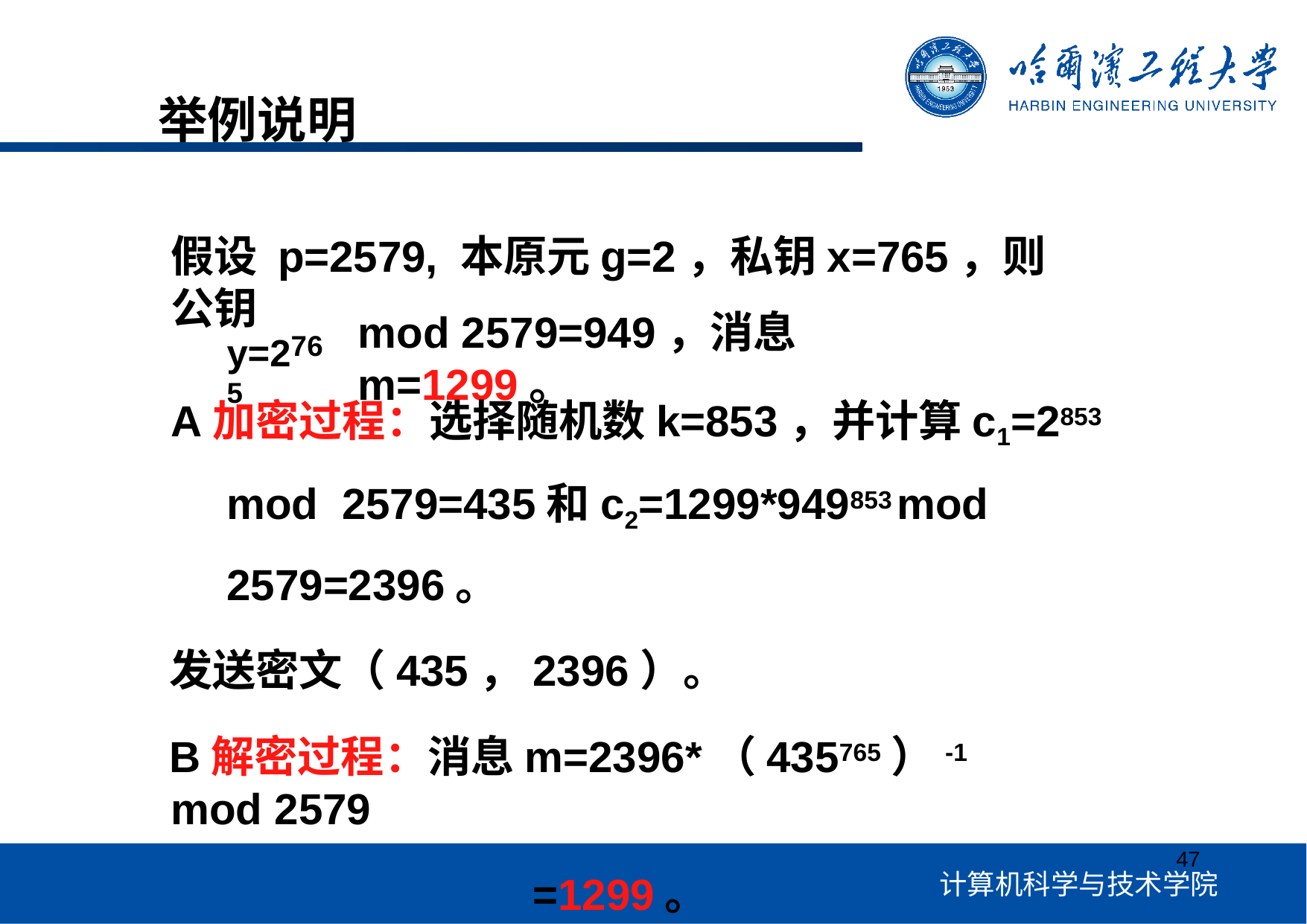

# 举例说明
假设 p=2579, 本原元g=2，私钥x=765，则公钥
y=2765
mod 2579=949，消息m=1299。
A加密过程：选择随机数k=853，并计算c1=2853	mod  2579=435和c2=1299*949853	mod 2579=2396。
发送密文（435，2396）。
B解密过程：消息m=2396*（435765）-1	mod 2579
=1299。
47